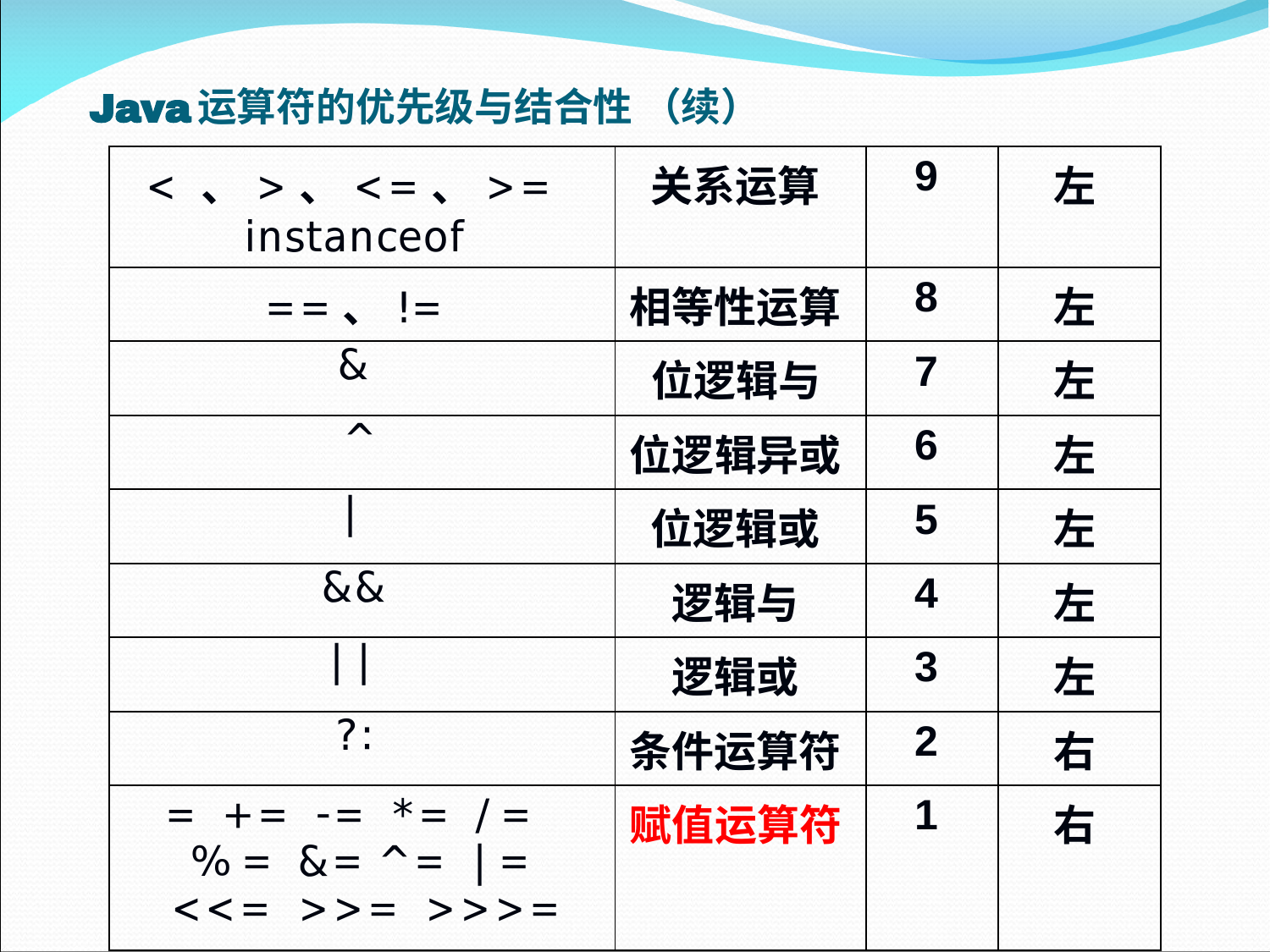

# Java运算符的优先级与结合性 （续）
| < 、>、<=、>=  instanceof | 关系运算 | 9 | 左 |
| --- | --- | --- | --- |
| ==、!= | 相等性运算 | 8 | 左 |
| & | 位逻辑与 | 7 | 左 |
| ^ | 位逻辑异或 | 6 | 左 |
| | | 位逻辑或 | 5 | 左 |
| && | 逻辑与 | 4 | 左 |
| || | 逻辑或 | 3 | 左 |
| ?: | 条件运算符 | 2 | 右 |
| =  +=  -=  \*=  /=  %=  &= ^=  |=   <<=  >>=  >>>= | 赋值运算符 | 1 | 右 |